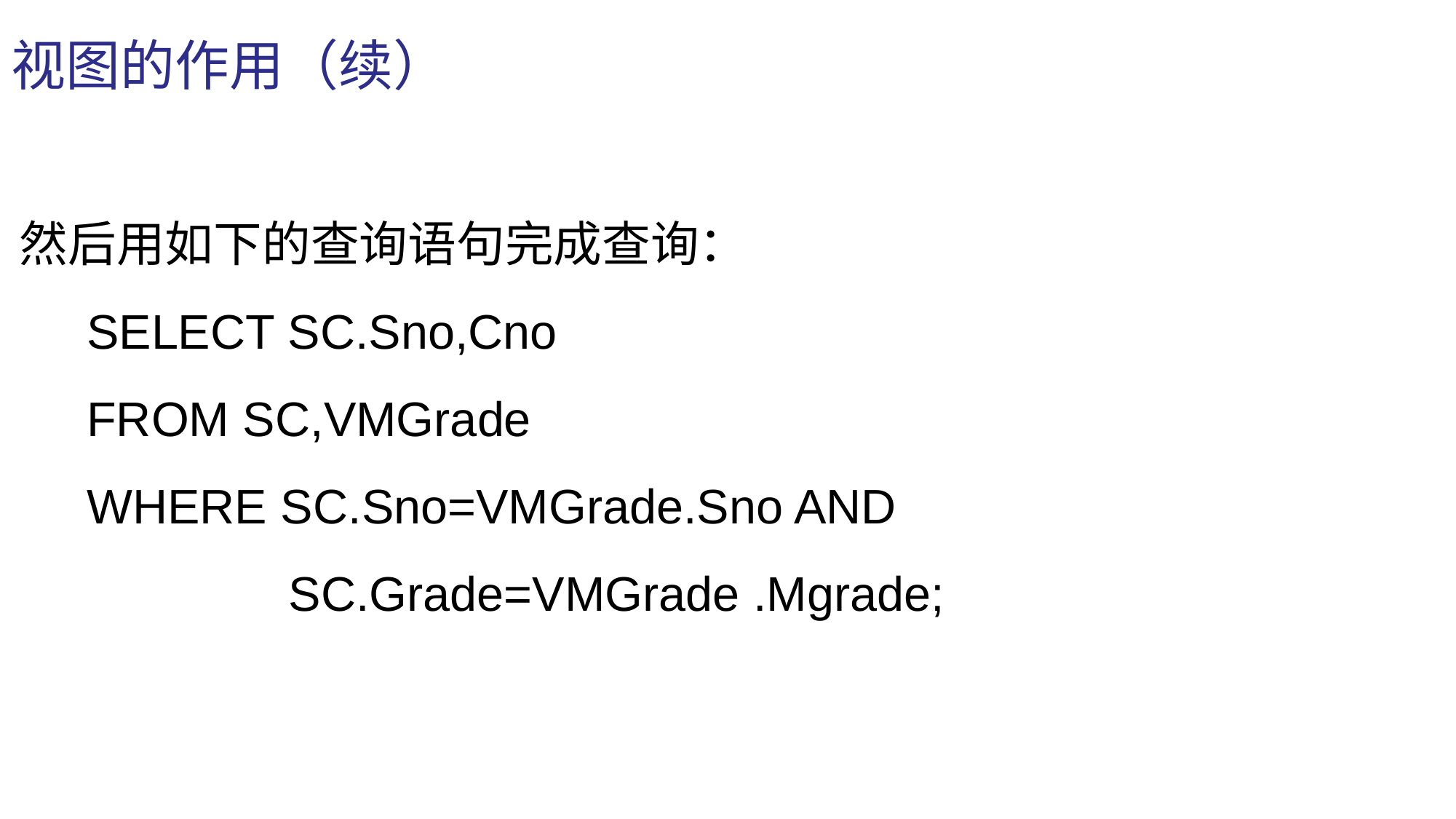

视图的作用（续）
然后用如下的查询语句完成查询：
     SELECT SC.Sno,Cno
     FROM SC,VMGrade
     WHERE SC.Sno=VMGrade.Sno AND
                    SC.Grade=VMGrade .Mgrade;